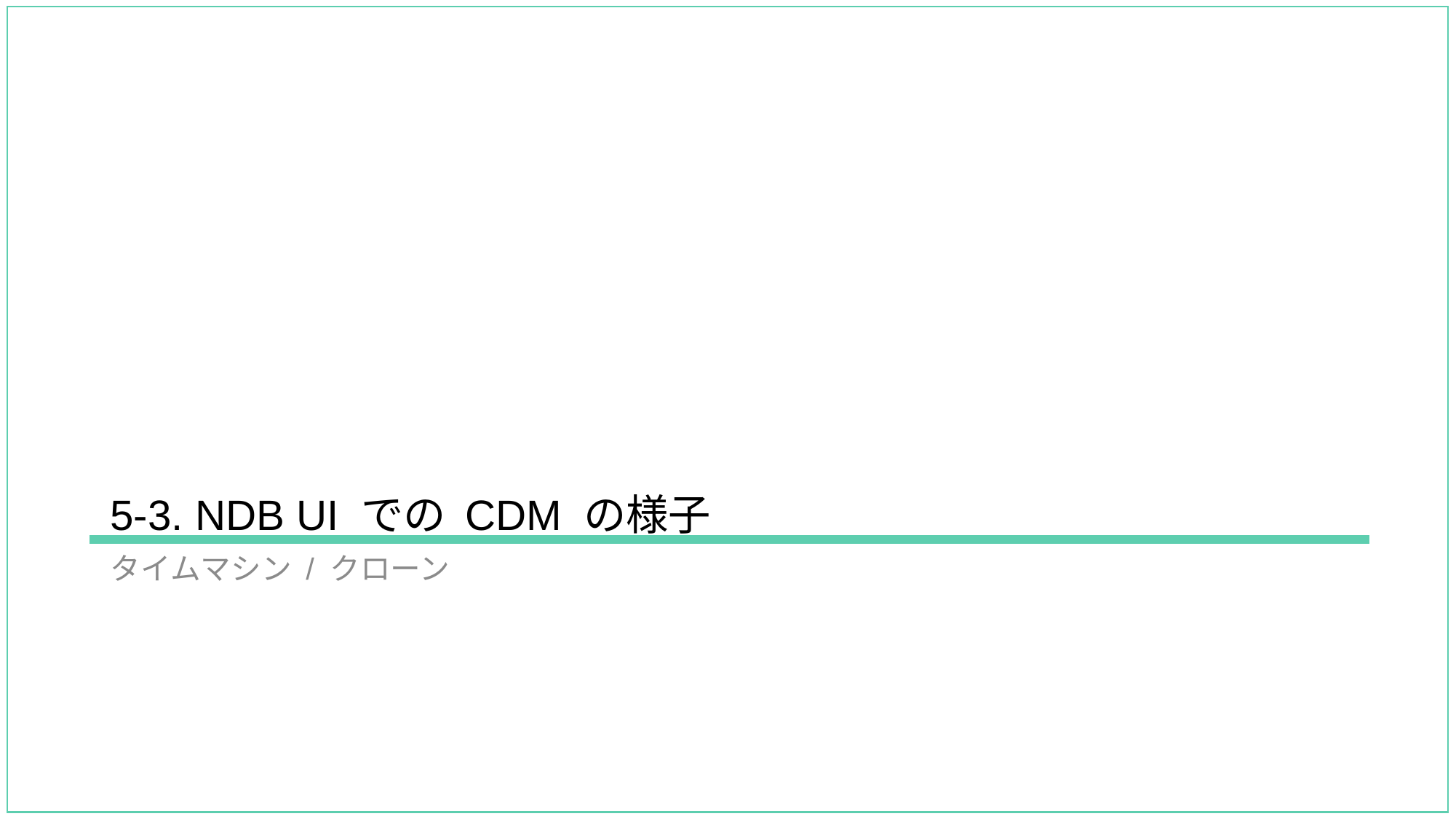

# 5-3. NDB UI での CDM の様子
タイムマシン / クローン